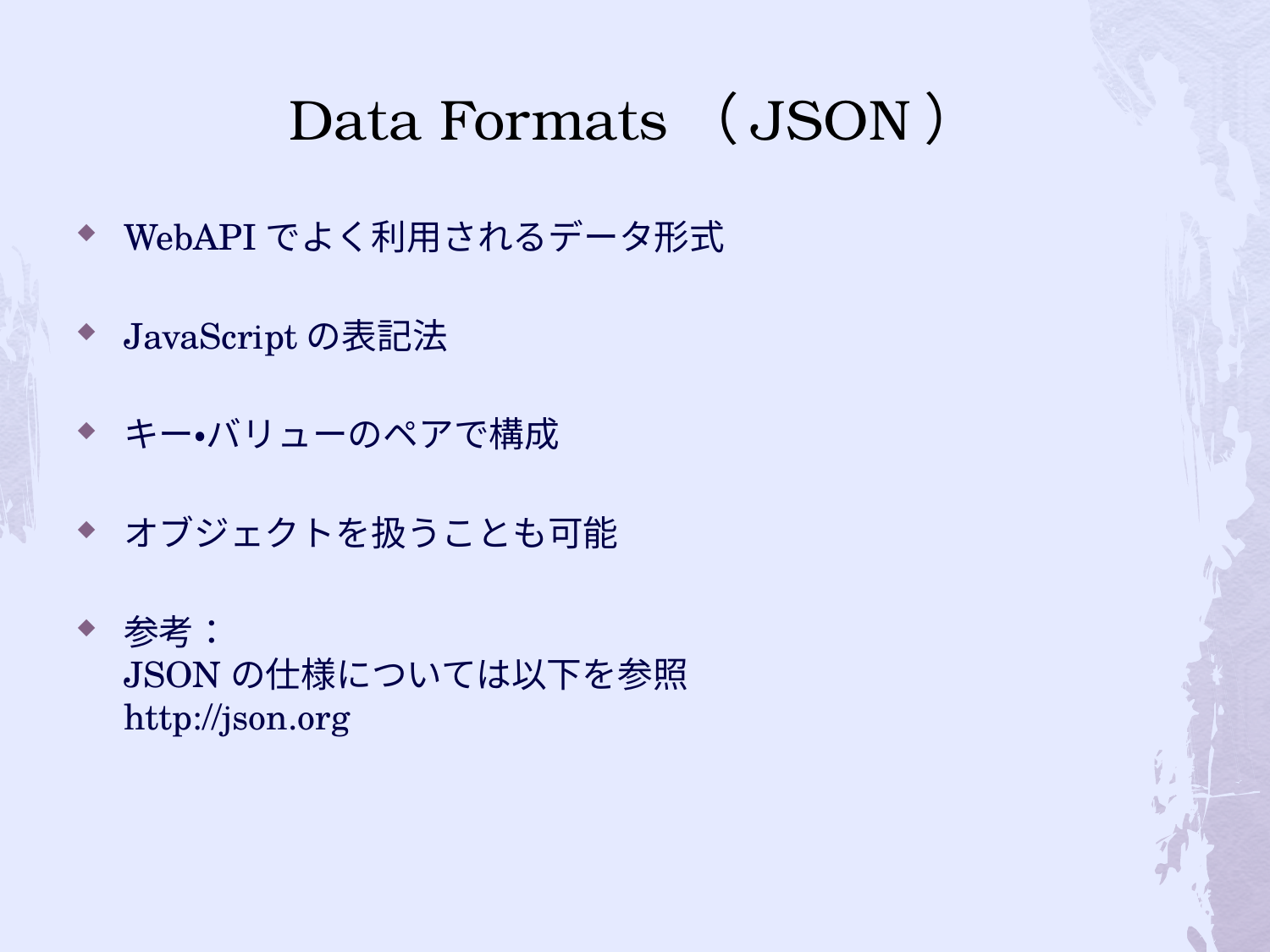

# Data Formats（JSON）
WebAPIでよく利用されるデータ形式

JavaScriptの表記法

キー・バリューのペアで構成

オブジェクトを扱うことも可能

参考：
JSONの仕様については以下を参照
http://json.org